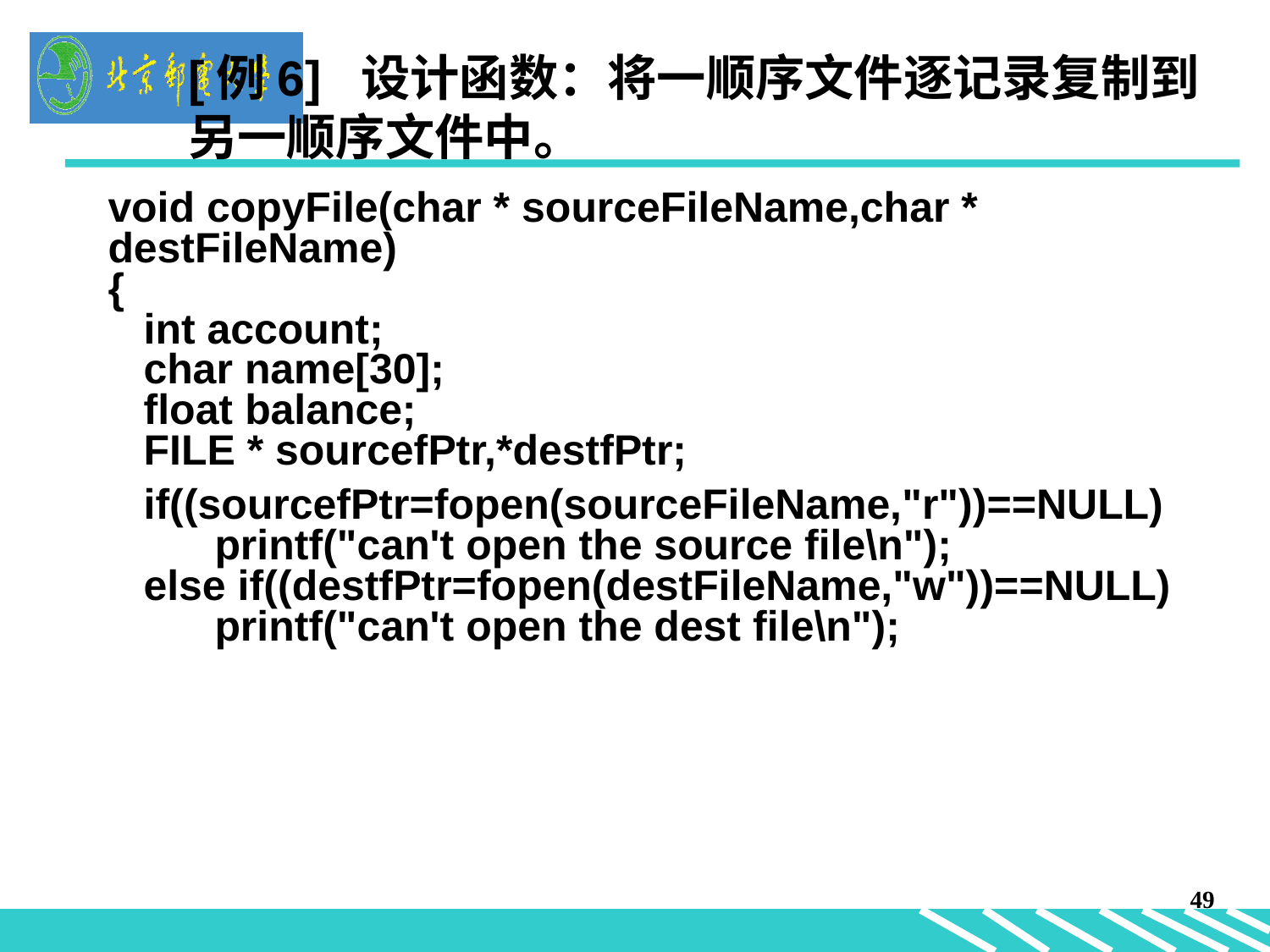

[例6]  设计函数：将一顺序文件逐记录复制到另一顺序文件中。
void copyFile(char * sourceFileName,char * destFileName)
{
   int account;
   char name[30];
   float balance;
   FILE * sourcefPtr,*destfPtr;

   if((sourcefPtr=fopen(sourceFileName,"r"))==NULL)
         printf("can't open the source file\n");
   else if((destfPtr=fopen(destFileName,"w"))==NULL)
         printf("can't open the dest file\n");

49